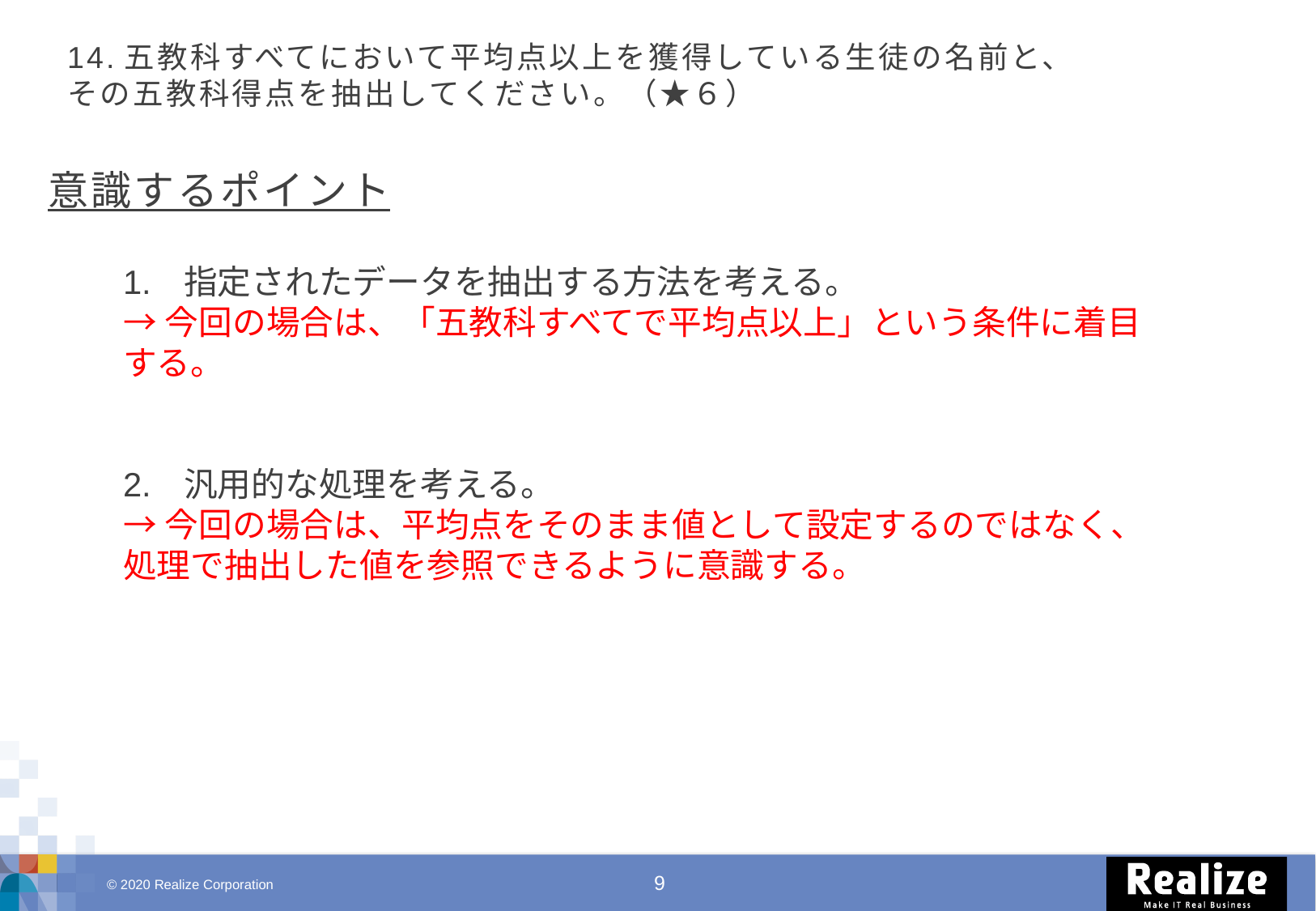

14.五教科すべてにおいて平均点以上を獲得している生徒の名前と、
その五教科得点を抽出してください。（★６）
# 意識するポイント
指定されたデータを抽出する方法を考える。
→今回の場合は、「五教科すべてで平均点以上」という条件に着目する。

汎用的な処理を考える。
→今回の場合は、平均点をそのまま値として設定するのではなく、処理で抽出した値を参照できるように意識する。